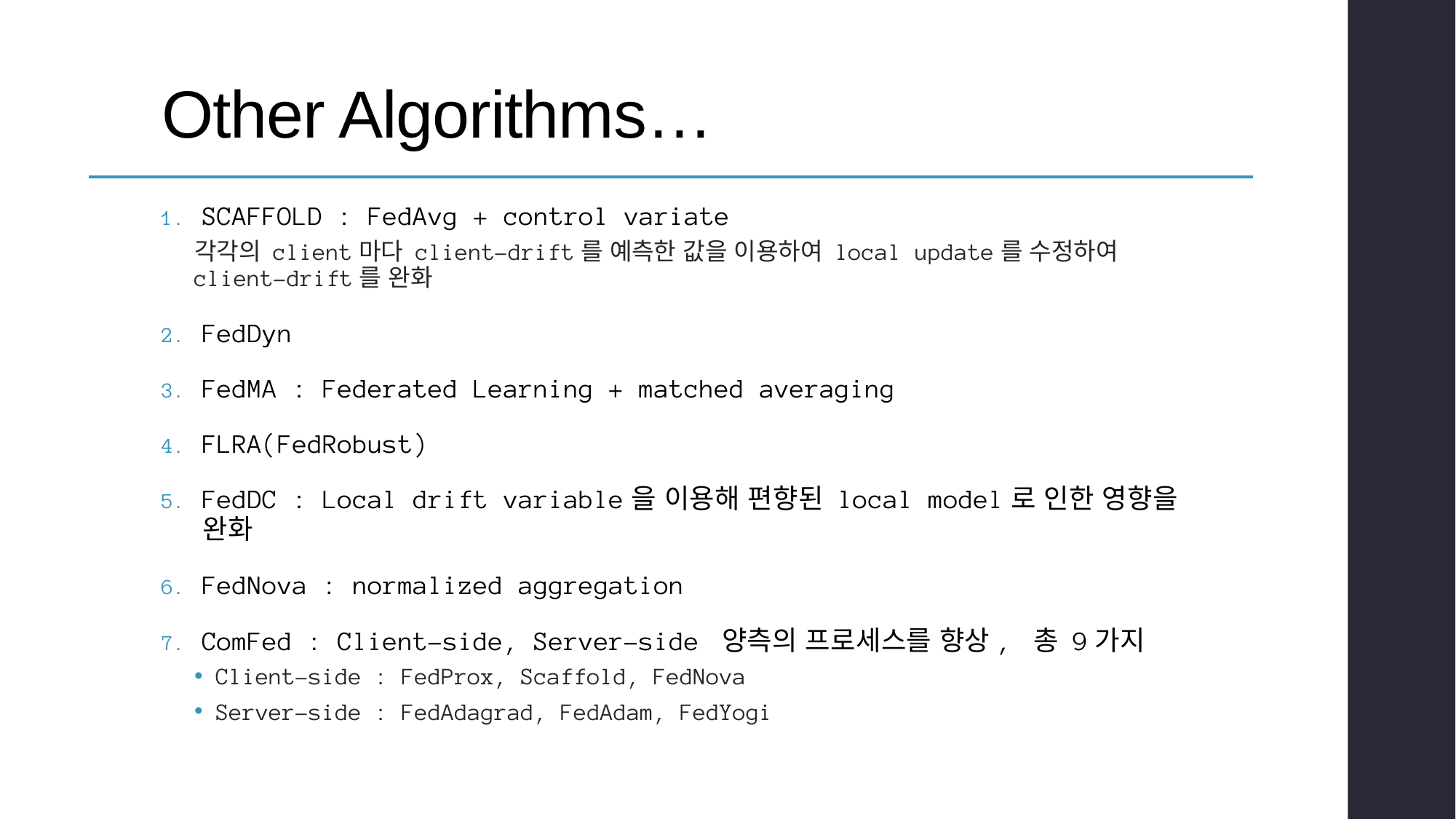

# Other Algorithms…
SCAFFOLD : FedAvg + control variate
각각의 client마다 client-drift를 예측한 값을 이용하여 local update를 수정하여 client-drift를 완화
FedDyn
FedMA : Federated Learning + matched averaging
FLRA(FedRobust)
FedDC : Local drift variable을 이용해 편향된 local model로 인한 영향을 완화
FedNova : normalized aggregation
ComFed : Client-side, Server-side 양측의 프로세스를 향상, 총 9가지
Client-side : FedProx, Scaffold, FedNova
Server-side : FedAdagrad, FedAdam, FedYogi